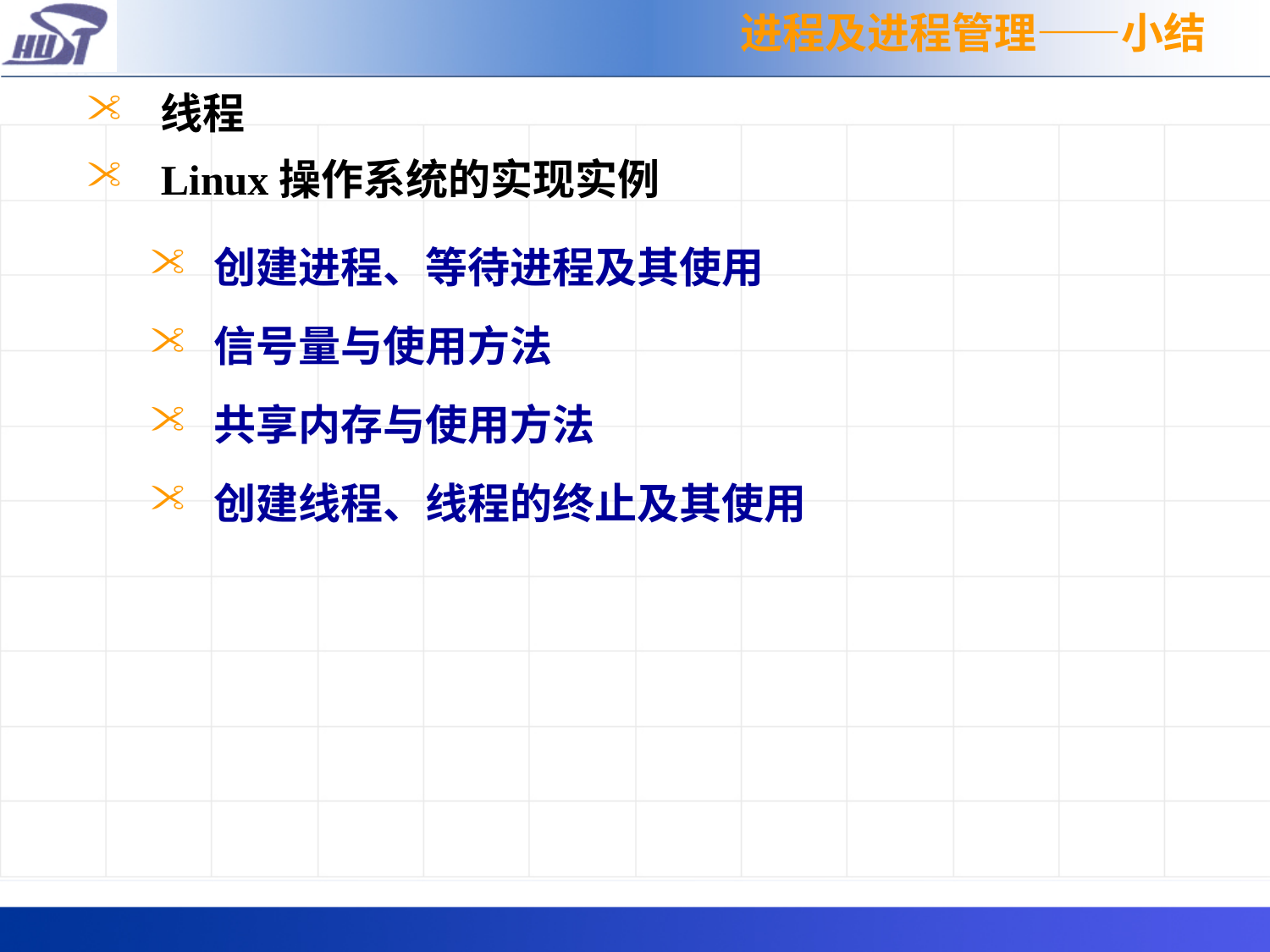

进程及进程管理——小结
线程
Linux操作系统的实现实例
创建进程、等待进程及其使用
信号量与使用方法
共享内存与使用方法
创建线程、线程的终止及其使用